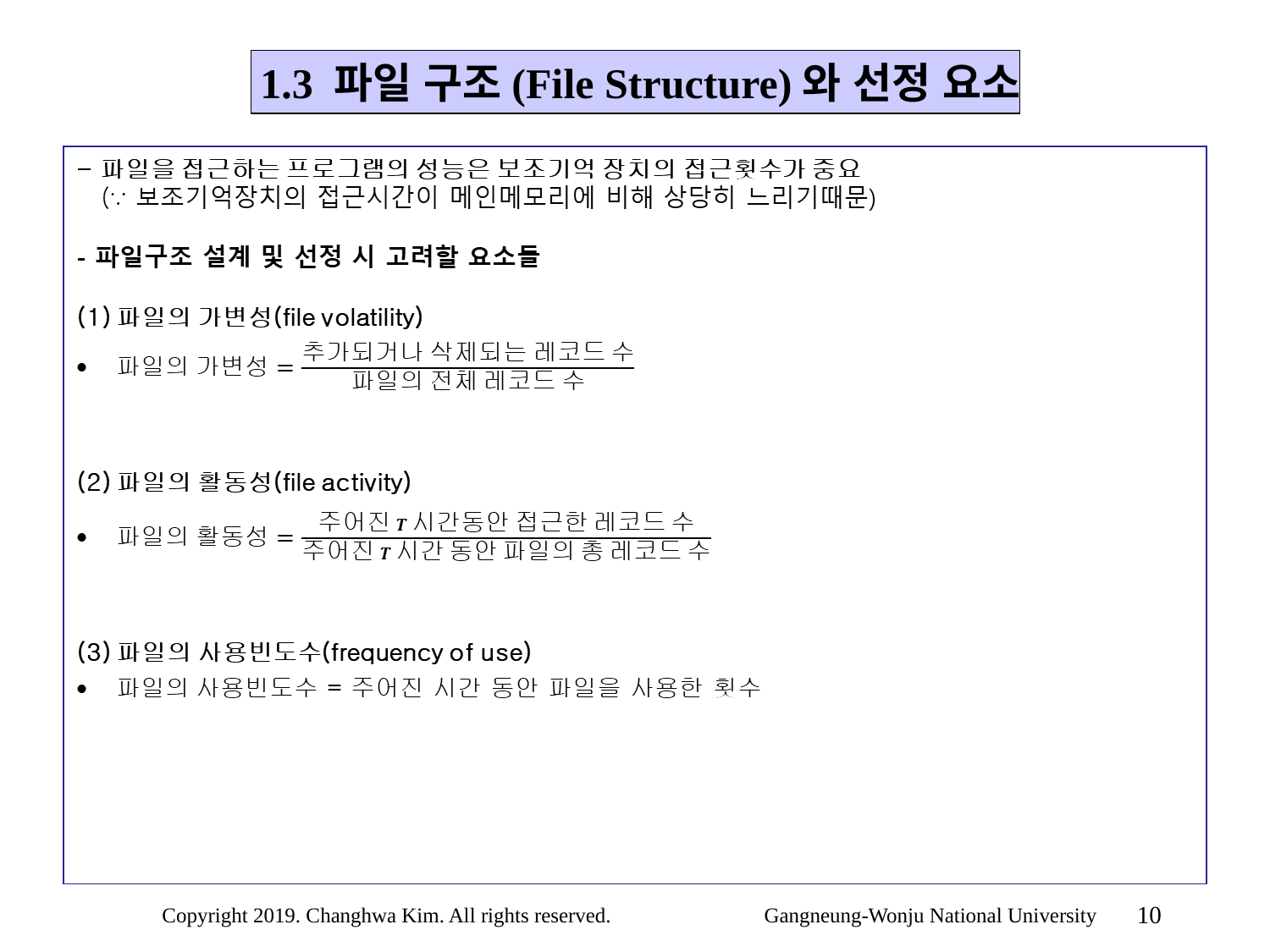

1.3 파일 구조(File Structure)와 선정 요소

10
Copyright 2019. Changhwa Kim. All rights reserved.                             Gangneung-Wonju National University